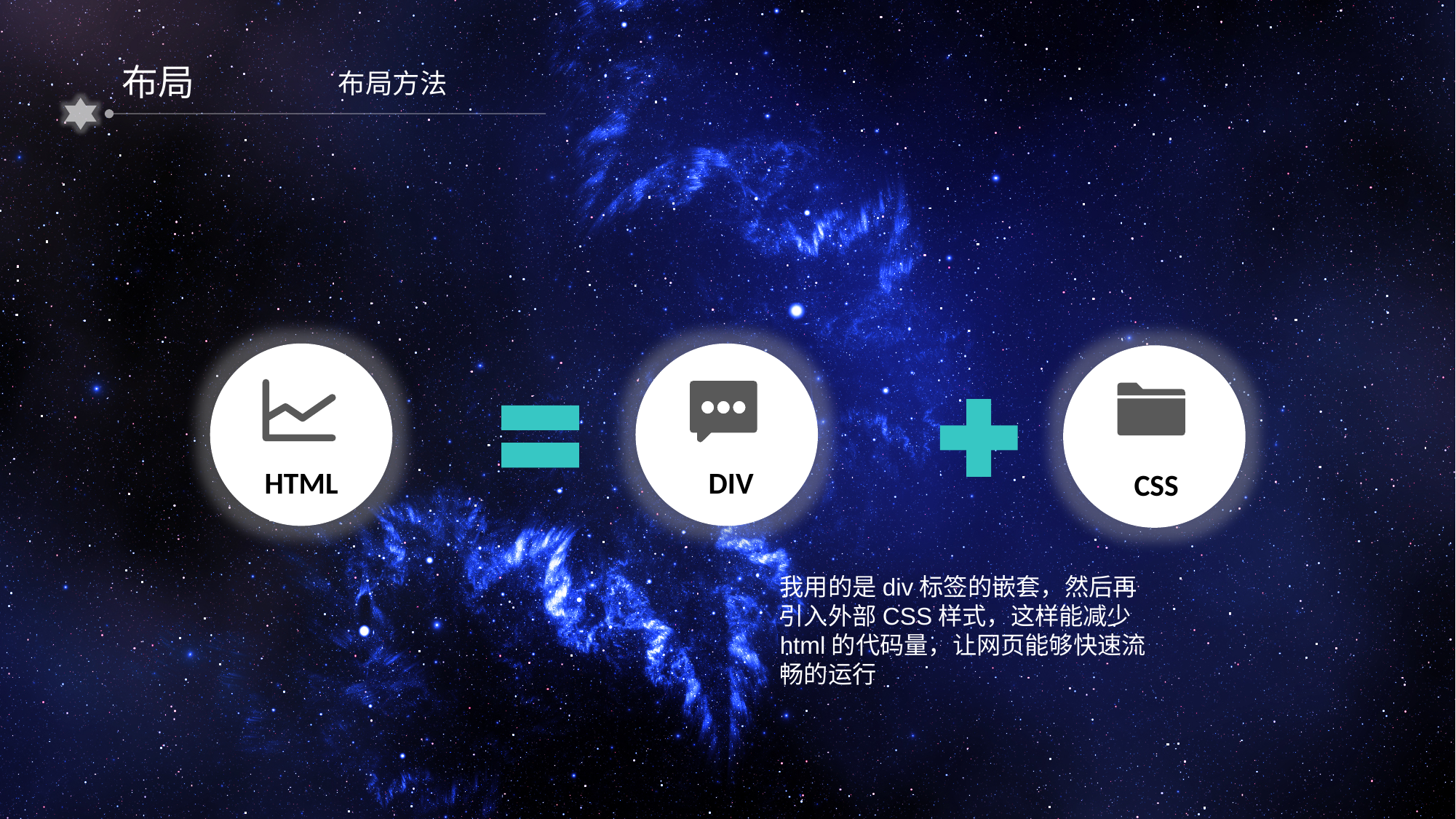

布局
布局方法

HTML

DIV

CSS

我用的是div标签的嵌套，然后再引入外部CSS样式，这样能减少html的代码量，让网页能够快速流畅的运行